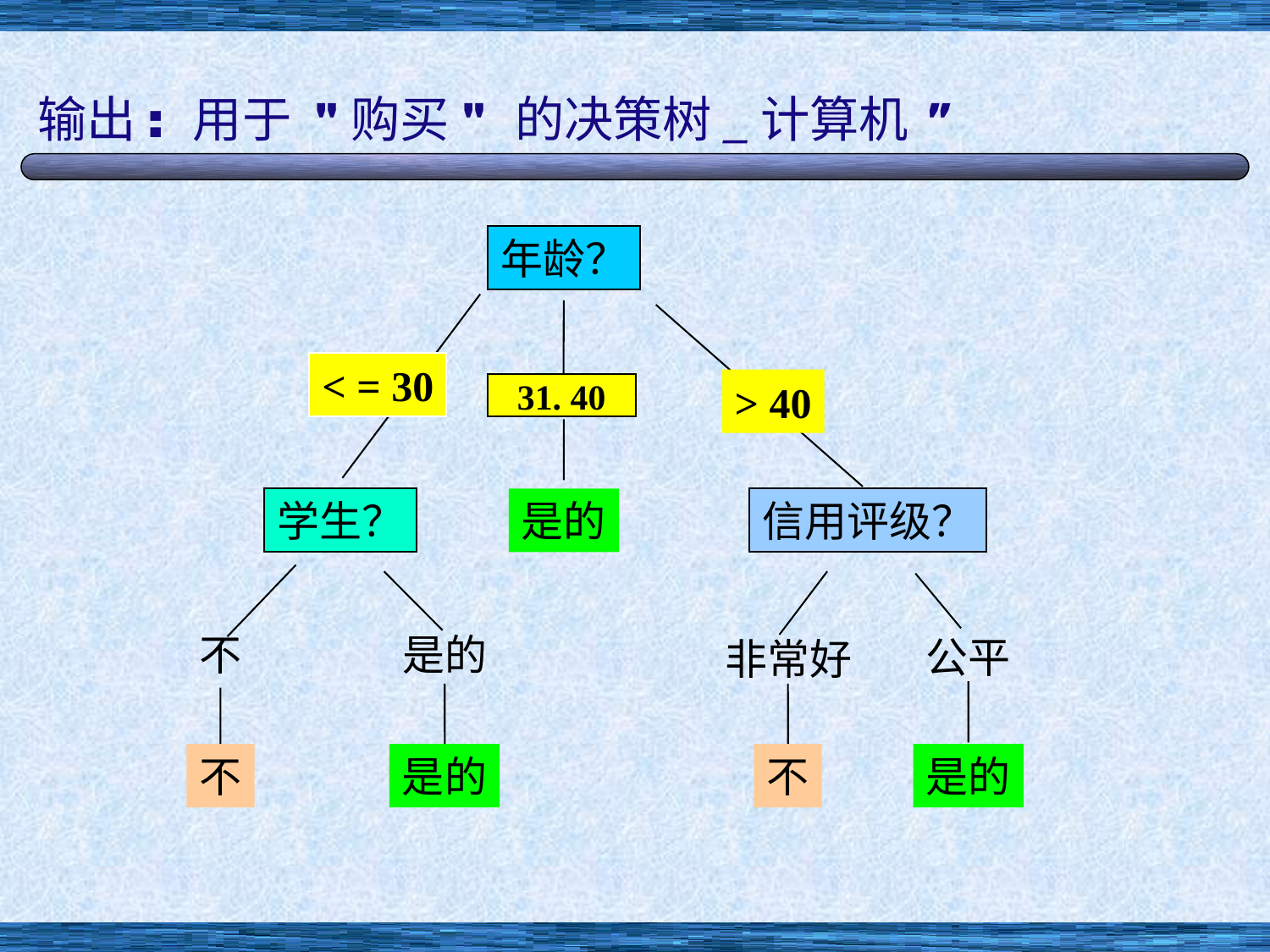

# 输出: 用于 "购买" 的决策树_计算机"
年龄？

< = 30
阴
> 40
31. 40

学生？
信用评级？
是的

不
是的
公平
非常好

不
是的
不
是的